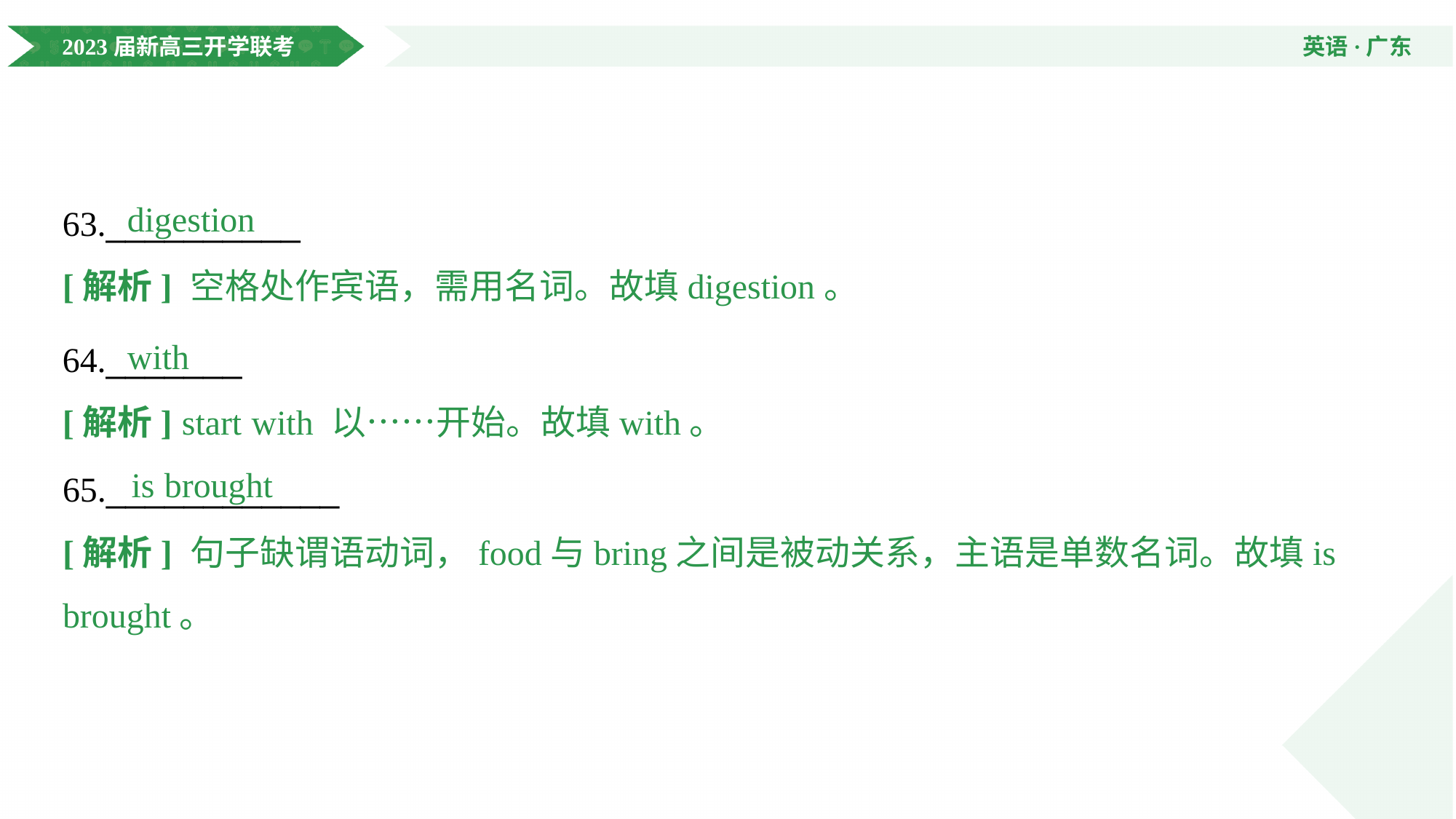

digestion
63.__________
[解析] 空格处作宾语，需用名词。故填digestion。
with
64._______
[解析] start with 以……开始。故填with。
is brought
65.____________
[解析] 句子缺谓语动词，food与bring之间是被动关系，主语是单数名词。故填is brought。